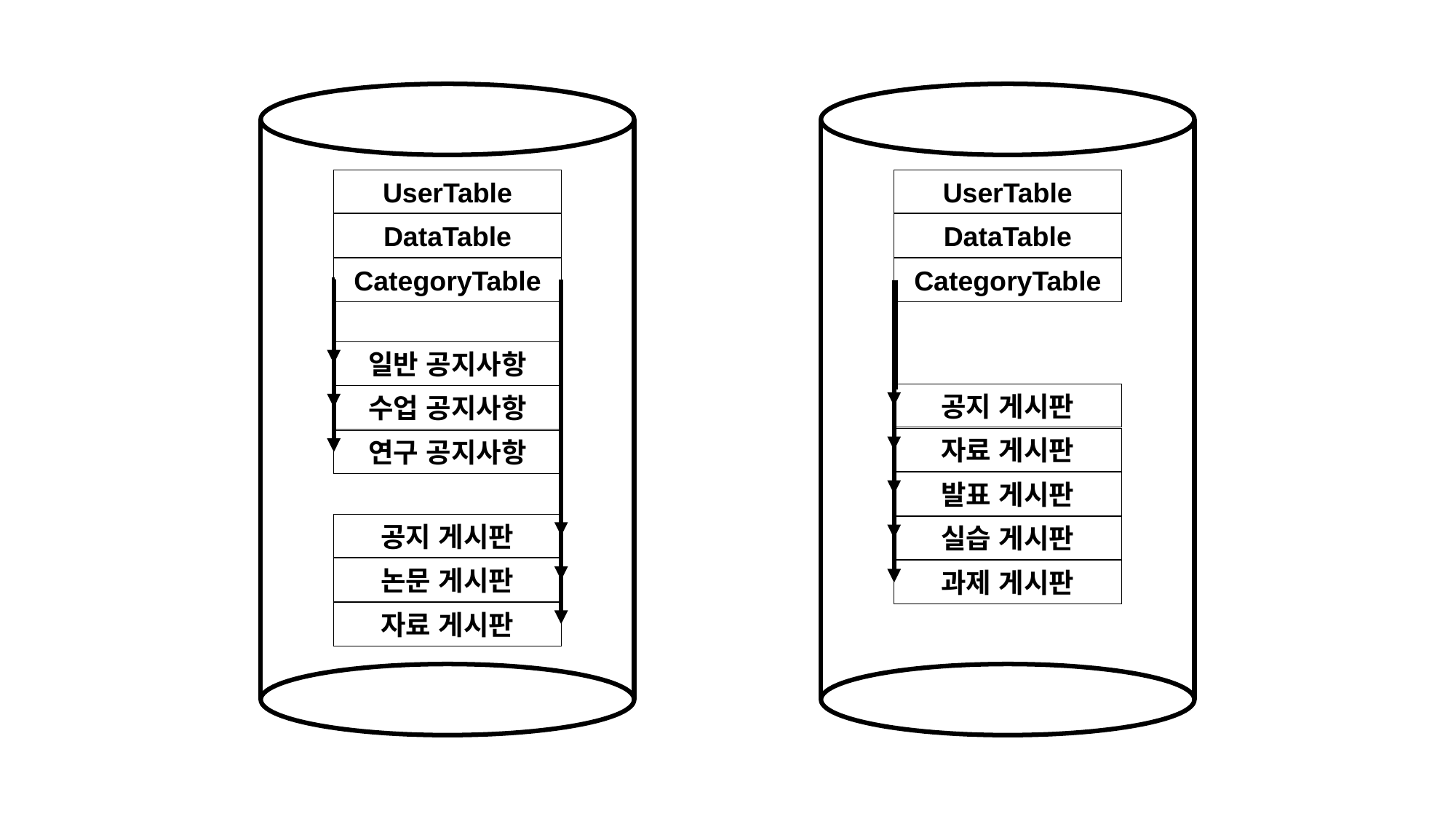

UserTable
DataTable
CategoryTable
UserTable
DataTable
CategoryTable
일반 공지사항
수업 공지사항
연구 공지사항
공지 게시판
자료 게시판
발표 게시판
실습 게시판
과제 게시판
공지 게시판
논문 게시판
자료 게시판